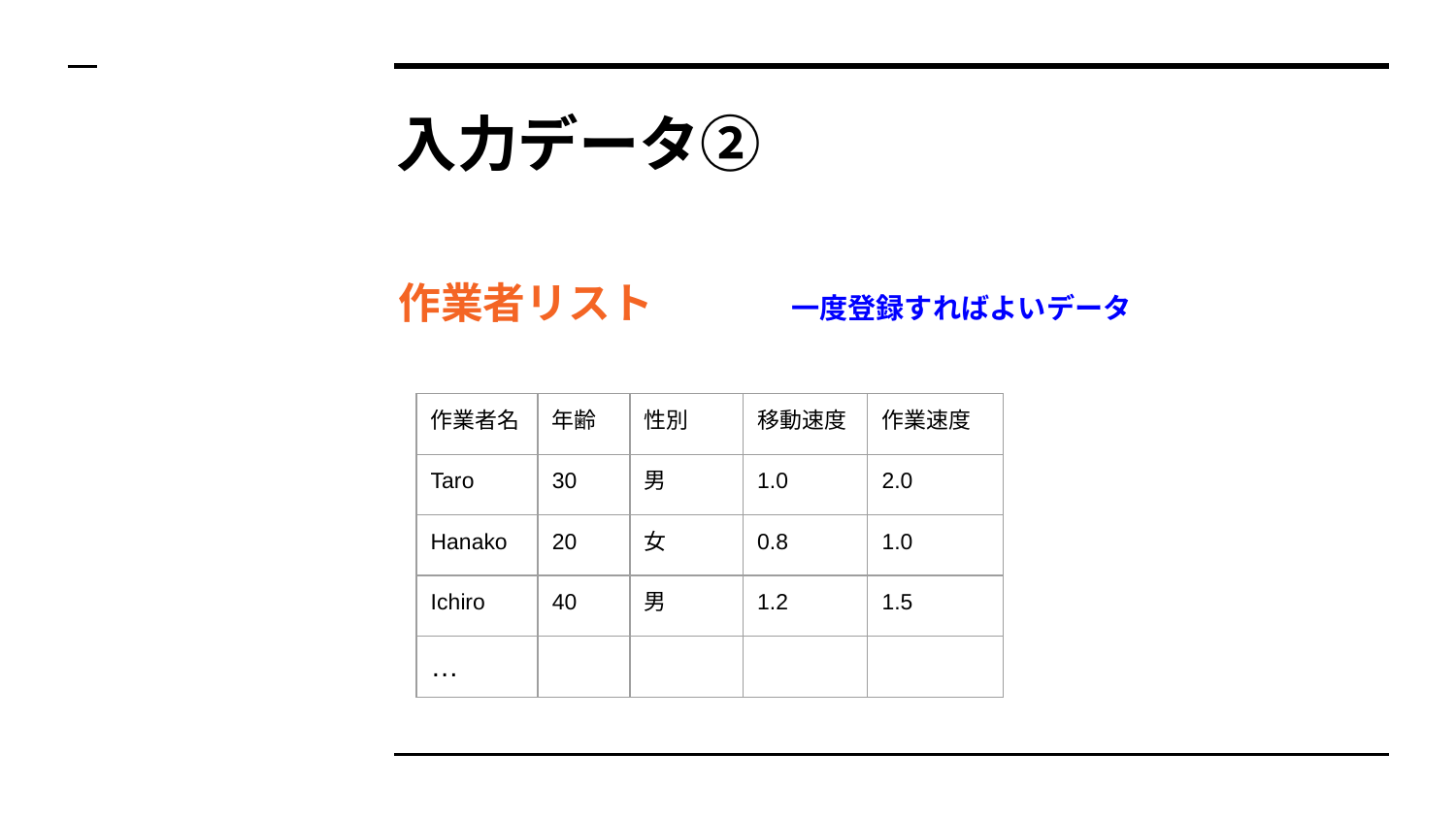

# 入力データ②
作業者リスト 　　　一度登録すればよいデータ

| 作業者名 | 年齢 | 性別 | 移動速度 | 作業速度 |
| --- | --- | --- | --- | --- |
| Taro | 30 | 男 | 1.0 | 2.0 |
| Hanako | 20 | 女 | 0.8 | 1.0 |
| Ichiro | 40 | 男 | 1.2 | 1.5 |
| … |  |  |  |  |